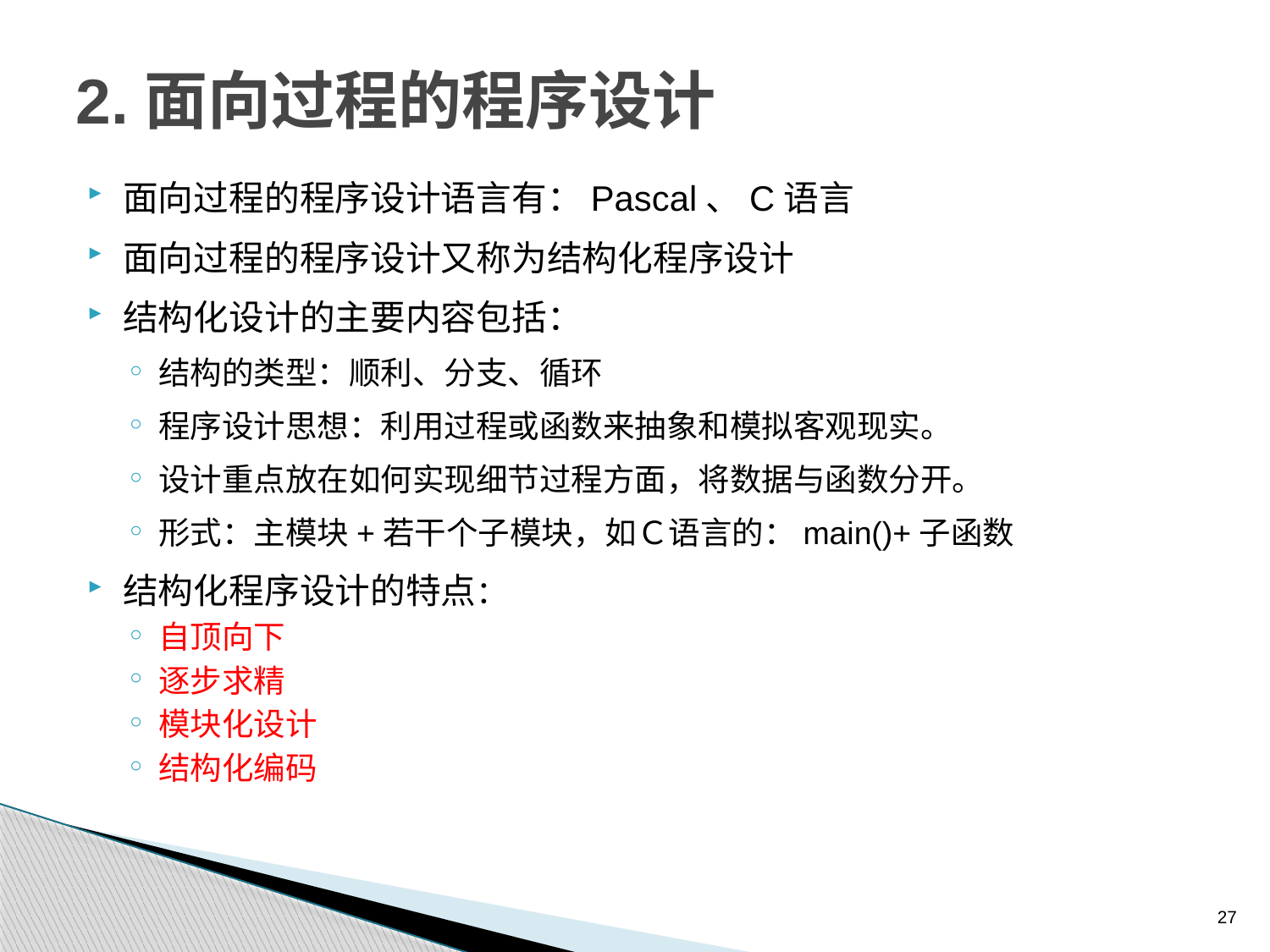

# 2.面向过程的程序设计
面向过程的程序设计语言有：Pascal、C语言
面向过程的程序设计又称为结构化程序设计
结构化设计的主要内容包括：
结构的类型：顺利、分支、循环
程序设计思想：利用过程或函数来抽象和模拟客观现实。
设计重点放在如何实现细节过程方面，将数据与函数分开。
形式：主模块+若干个子模块，如Ｃ语言的：main()+子函数
结构化程序设计的特点：
自顶向下
逐步求精
模块化设计
结构化编码

27